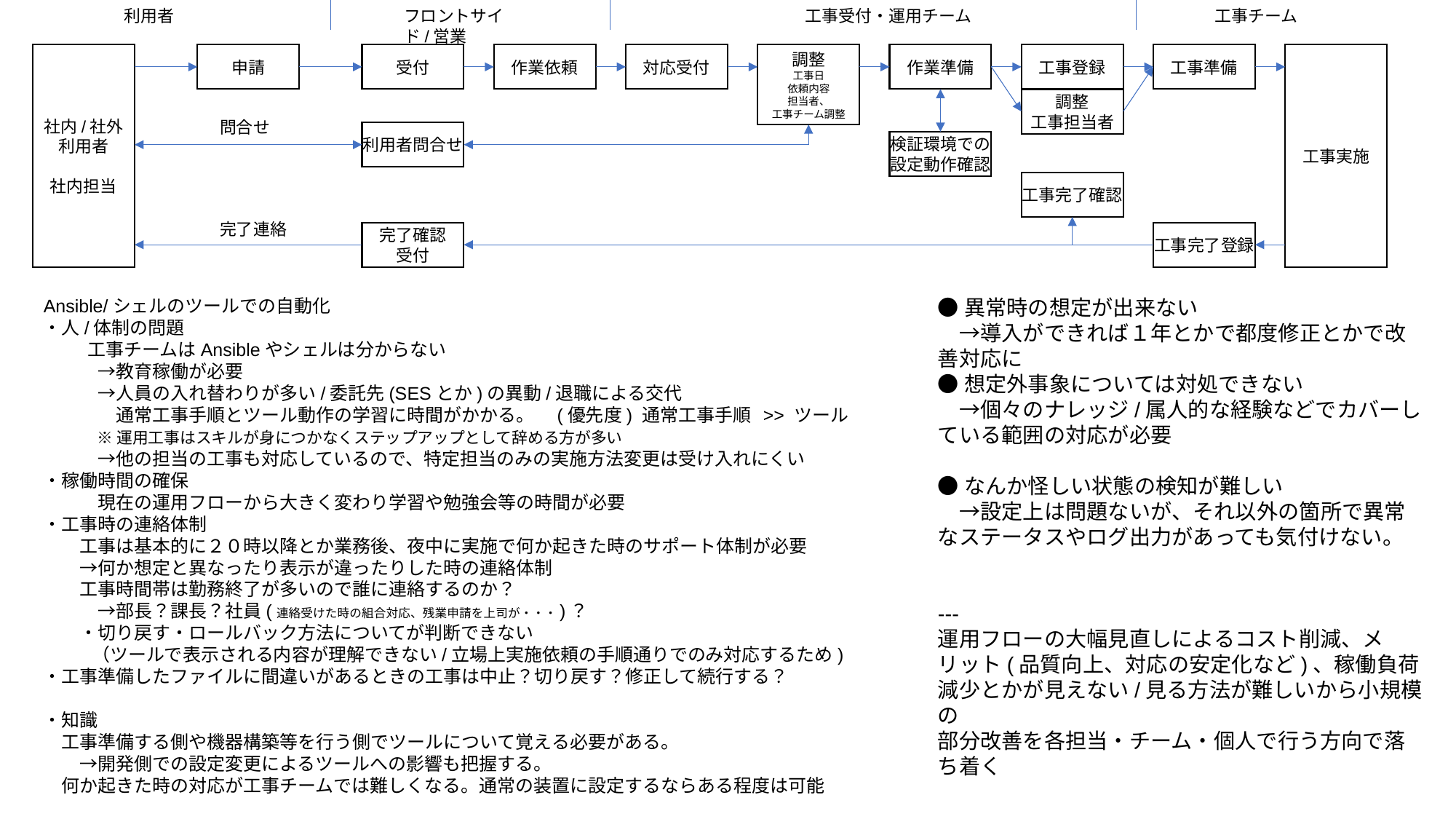

利用者
フロントサイド/営業
工事受付・運用チーム
工事チーム
工事実施
社内/社外
利用者

社内担当
申請
受付
作業依頼
対応受付
調整
工事日
依頼内容
担当者、
工事チーム調整
作業準備
工事登録
工事準備
調整
工事担当者
問合せ
利用者問合せ
検証環境での
設定動作確認
工事完了確認
完了連絡
完了確認
受付
工事完了登録
Ansible/シェルのツールでの自動化
・人/体制の問題
          工事チームはAnsibleやシェルは分からない
　　　→教育稼働が必要
　　　→人員の入れ替わりが多い/委託先(SESとか)の異動/退職による交代
　　　　通常工事手順とツール動作の学習に時間がかかる。　(優先度) 通常工事手順  >> ツール
              ※運用工事はスキルが身につかなくステップアップとして辞める方が多い
　　　→他の担当の工事も対応しているので、特定担当のみの実施方法変更は受け入れにくい
・稼働時間の確保
　　　現在の運用フローから大きく変わり学習や勉強会等の時間が必要
・工事時の連絡体制
　　工事は基本的に２０時以降とか業務後、夜中に実施で何か起きた時のサポート体制が必要
　　→何か想定と異なったり表示が違ったりした時の連絡体制
　　工事時間帯は勤務終了が多いので誰に連絡するのか？
　　　→部長？課長？社員(連絡受けた時の組合対応、残業申請を上司が・・・)？
　　・切り戻す・ロールバック方法についてが判断できない
           （ツールで表示される内容が理解できない/立場上実施依頼の手順通りでのみ対応するため)
・工事準備したファイルに間違いがあるときの工事は中止？切り戻す？修正して続行する？

・知識
　工事準備する側や機器構築等を行う側でツールについて覚える必要がある。
　　→開発側での設定変更によるツールへの影響も把握する。
　何か起きた時の対応が工事チームでは難しくなる。通常の装置に設定するならある程度は可能

●異常時の想定が出来ない
　→導入ができれば１年とかで都度修正とかで改善対応に
●想定外事象については対処できない
　→個々のナレッジ/属人的な経験などでカバーしている範囲の対応が必要

●なんか怪しい状態の検知が難しい
　→設定上は問題ないが、それ以外の箇所で異常なステータスやログ出力があっても気付けない。

---
運用フローの大幅見直しによるコスト削減、メリット(品質向上、対応の安定化など)、稼働負荷減少とかが見えない/見る方法が難しいから小規模の
部分改善を各担当・チーム・個人で行う方向で落ち着く